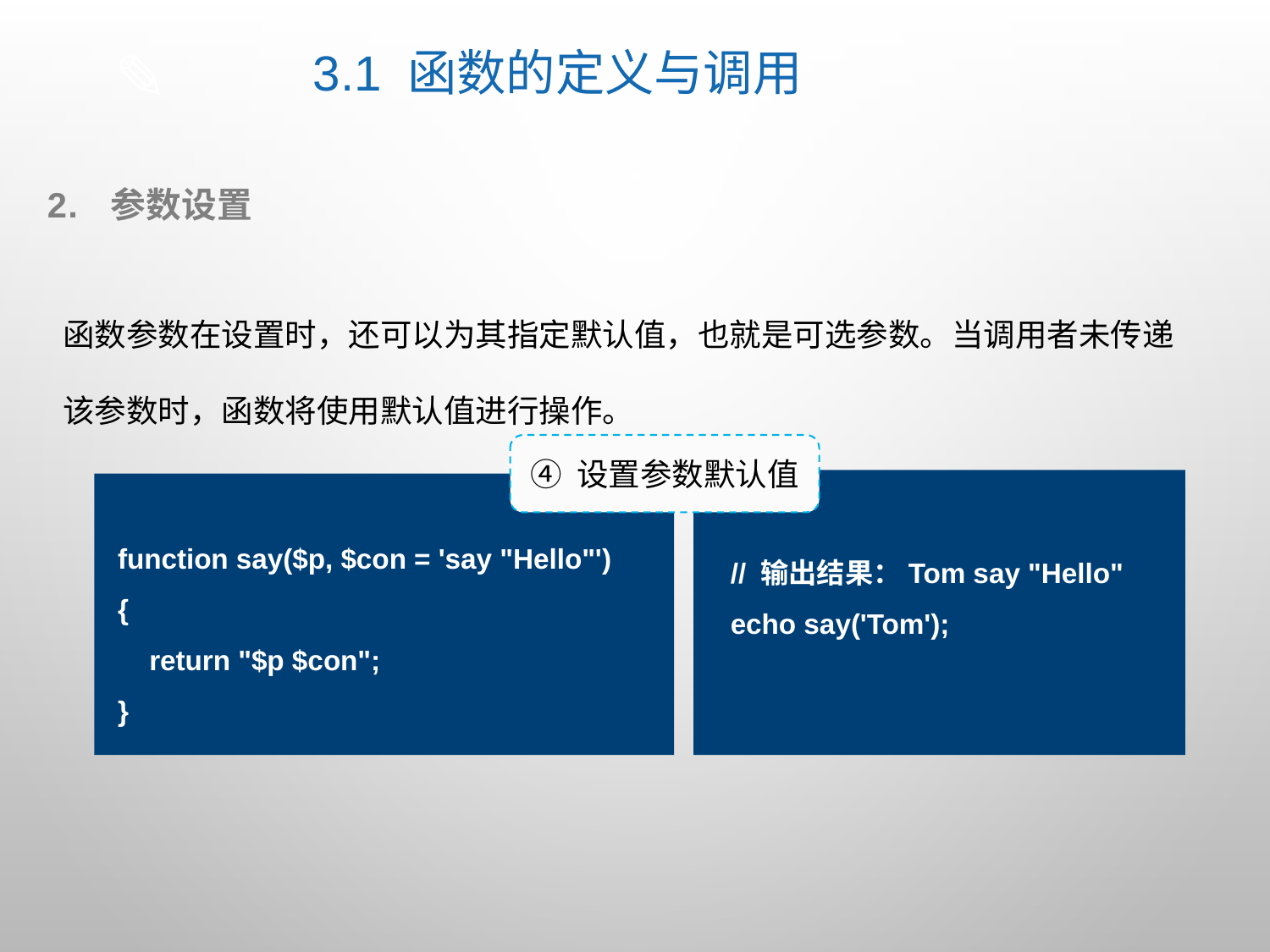

# 3.1 函数的定义与调用
参数设置
函数参数在设置时，还可以为其指定默认值，也就是可选参数。当调用者未传递该参数时，函数将使用默认值进行操作。
④ 设置参数默认值

// 输出结果：Tom say "Hello"
echo say('Tom');

function say($p, $con = 'say "Hello"')
{
    return "$p $con";
}